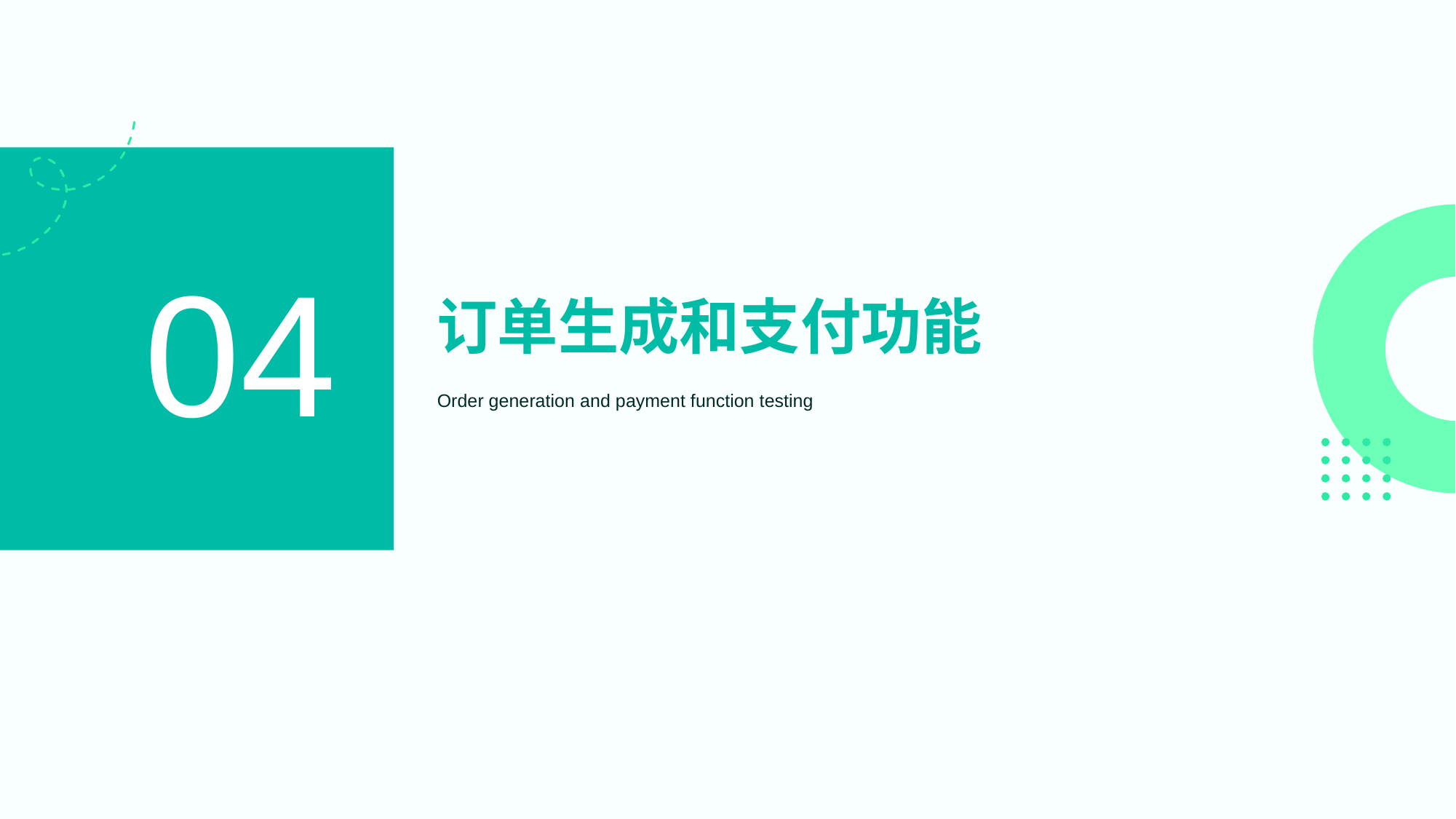

04
订单生成和支付功能
Order generation and payment function testing